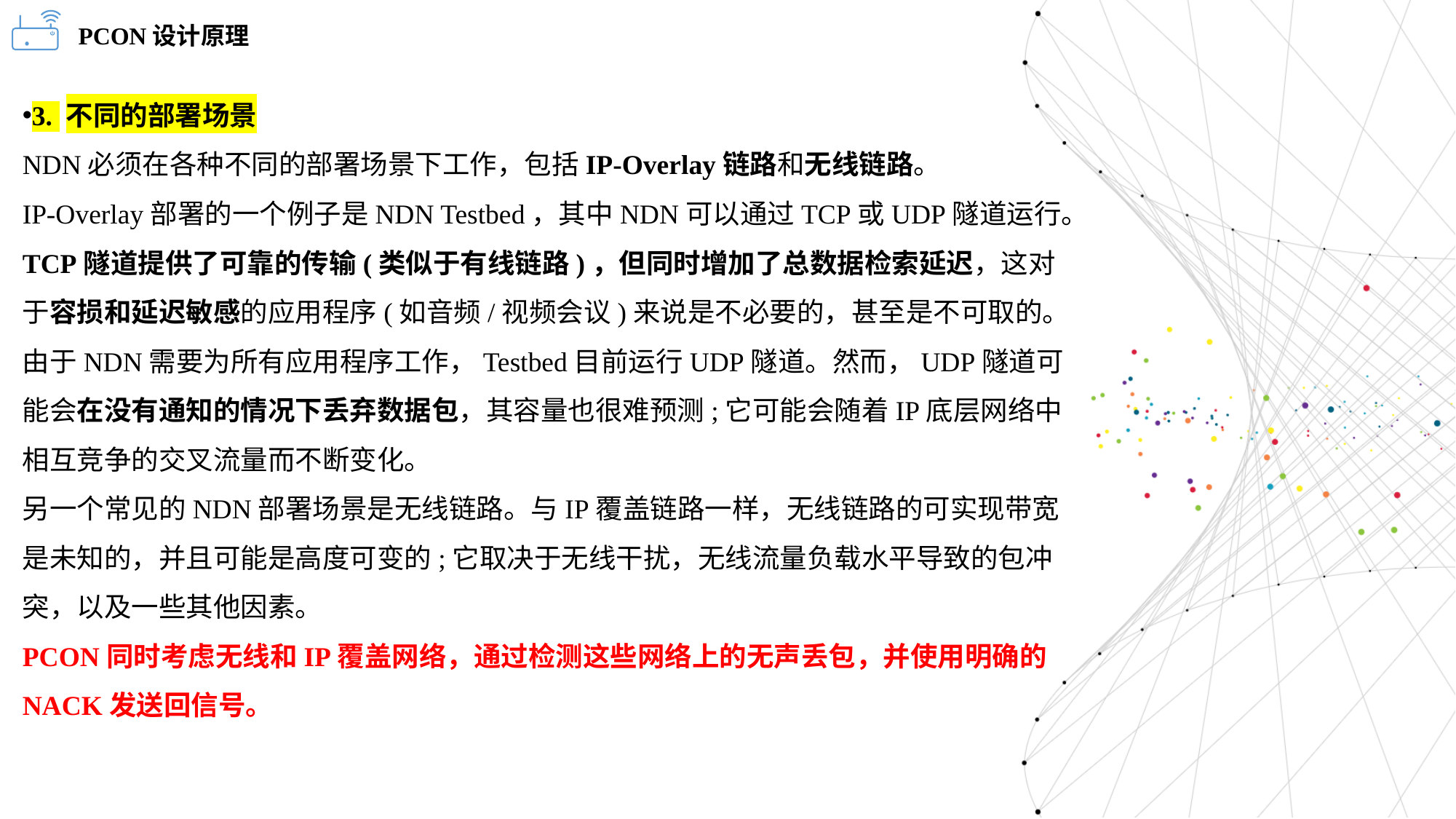

PCON设计原理
3. 不同的部署场景
NDN必须在各种不同的部署场景下工作，包括IP-Overlay链路和无线链路。
IP-Overlay部署的一个例子是NDN Testbed，其中NDN可以通过TCP或UDP隧道运行。TCP隧道提供了可靠的传输(类似于有线链路)，但同时增加了总数据检索延迟，这对于容损和延迟敏感的应用程序(如音频/视频会议)来说是不必要的，甚至是不可取的。
由于NDN需要为所有应用程序工作，Testbed目前运行UDP隧道。然而，UDP隧道可能会在没有通知的情况下丢弃数据包，其容量也很难预测;它可能会随着IP底层网络中相互竞争的交叉流量而不断变化。
另一个常见的NDN部署场景是无线链路。与IP覆盖链路一样，无线链路的可实现带宽是未知的，并且可能是高度可变的;它取决于无线干扰，无线流量负载水平导致的包冲突，以及一些其他因素。
PCON同时考虑无线和IP覆盖网络，通过检测这些网络上的无声丢包，并使用明确的NACK发送回信号。